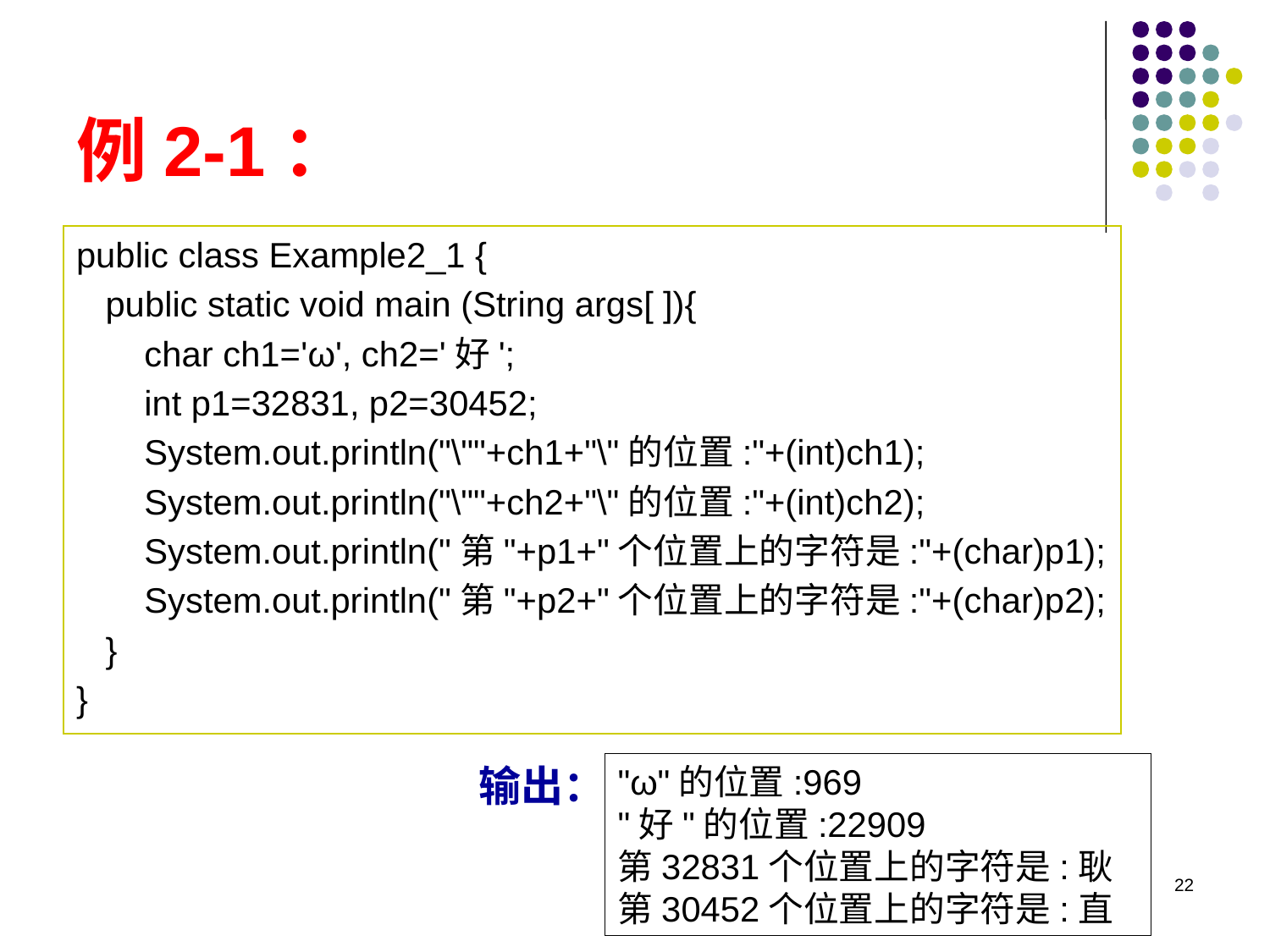

# 例2-1：
public class Example2_1 {
   public static void main (String args[ ]){
       char ch1='ω', ch2='好';
       int p1=32831, p2=30452;
       System.out.println("\""+ch1+"\"的位置:"+(int)ch1);
       System.out.println("\""+ch2+"\"的位置:"+(int)ch2);
       System.out.println("第"+p1+"个位置上的字符是:"+(char)p1);
       System.out.println("第"+p2+"个位置上的字符是:"+(char)p2);
   }
}
输出：
"ω"的位置:969
"好"的位置:22909
第32831个位置上的字符是:耿
第30452个位置上的字符是:直
22